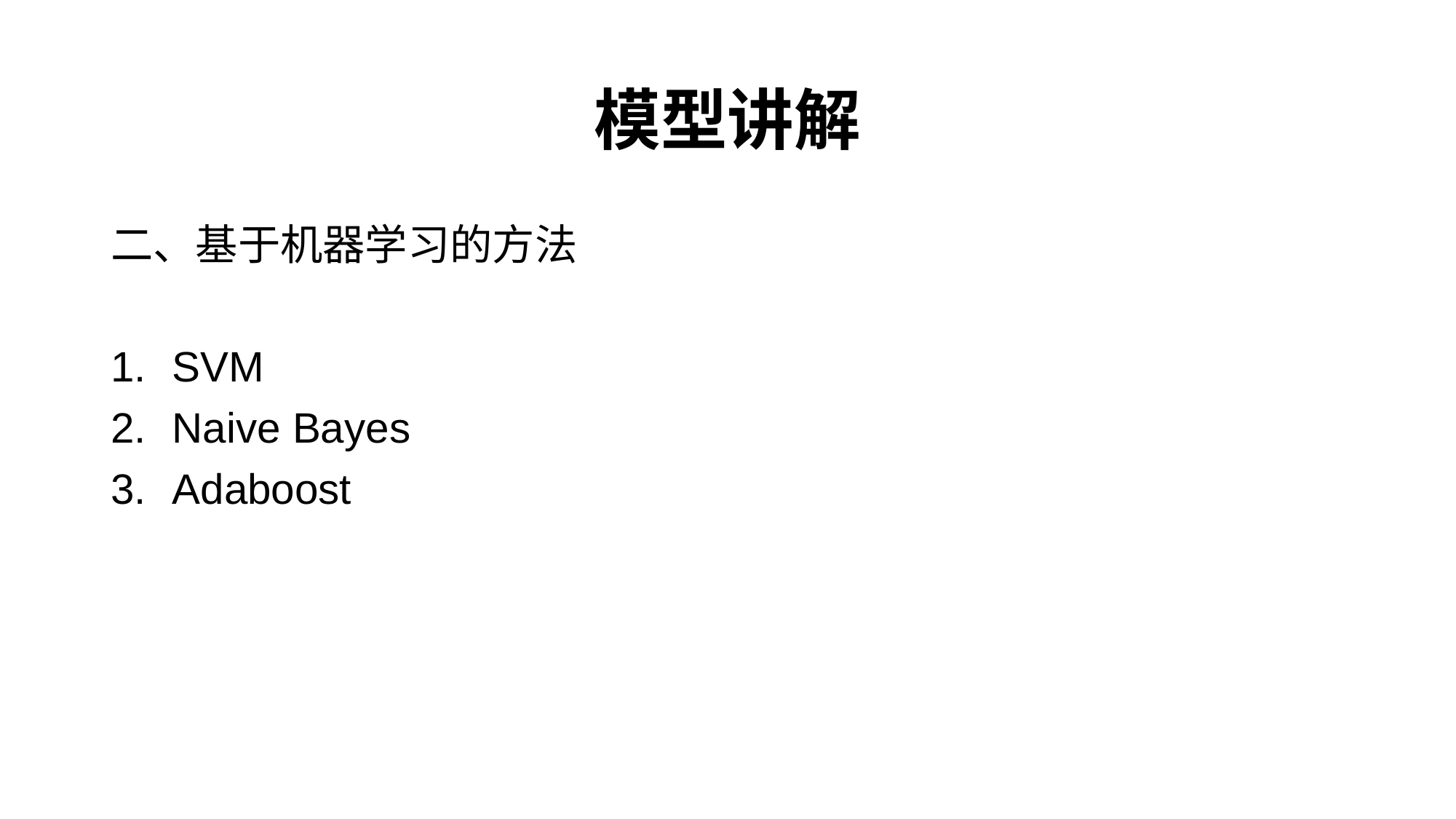

# 模型讲解
二、基于机器学习的方法

SVM
Naive Bayes
Adaboost